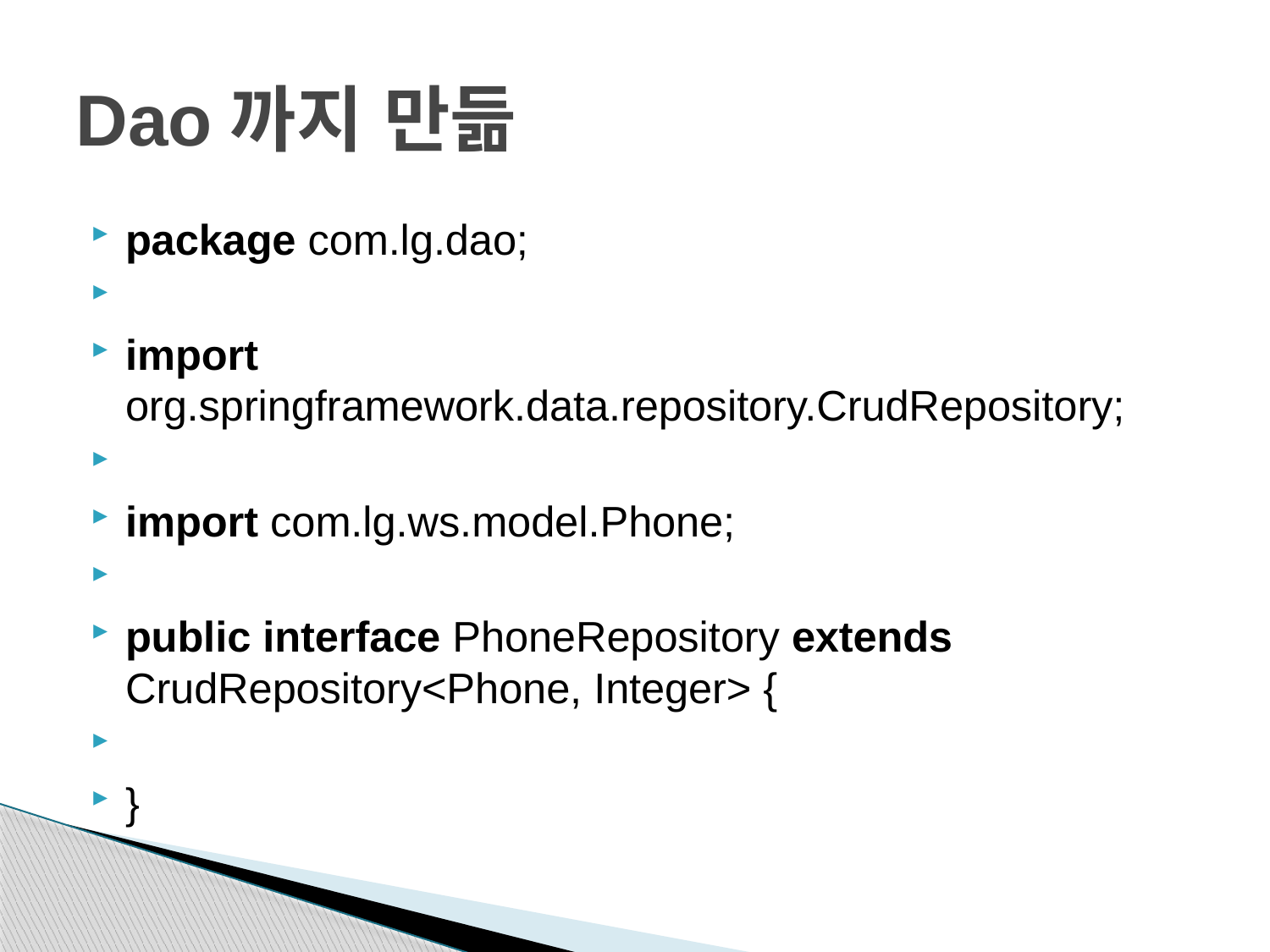

# Dao까지 만듦
package com.lg.dao;

import org.springframework.data.repository.CrudRepository;

import com.lg.ws.model.Phone;

public interface PhoneRepository extends CrudRepository<Phone, Integer> {

}